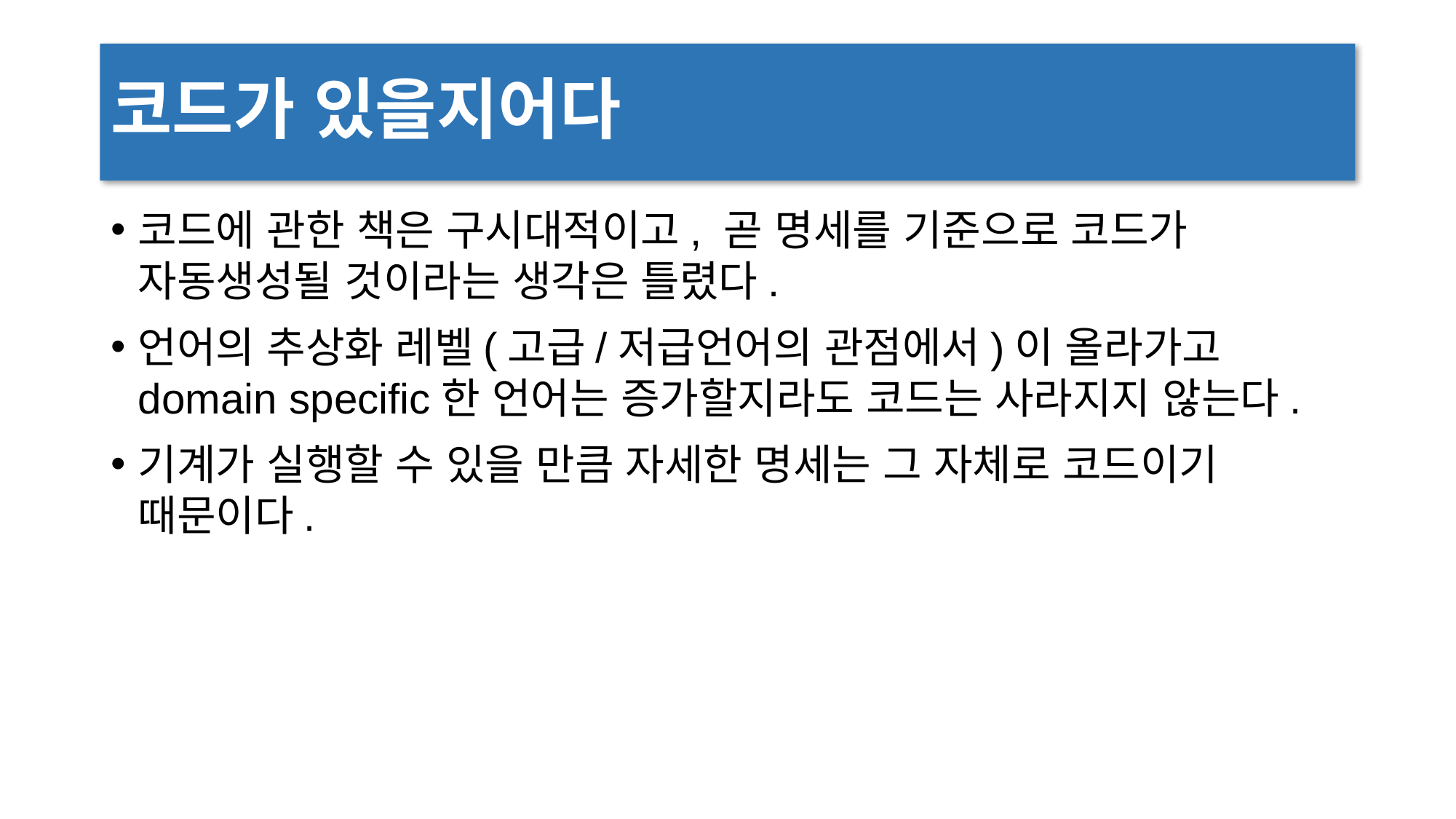

# 코드가 있을지어다
코드에 관한 책은 구시대적이고, 곧 명세를 기준으로 코드가 자동생성될 것이라는 생각은 틀렸다.
언어의 추상화 레벨(고급/저급언어의 관점에서)이 올라가고 domain specific한 언어는 증가할지라도 코드는 사라지지 않는다.
기계가 실행할 수 있을 만큼 자세한 명세는 그 자체로 코드이기 때문이다.